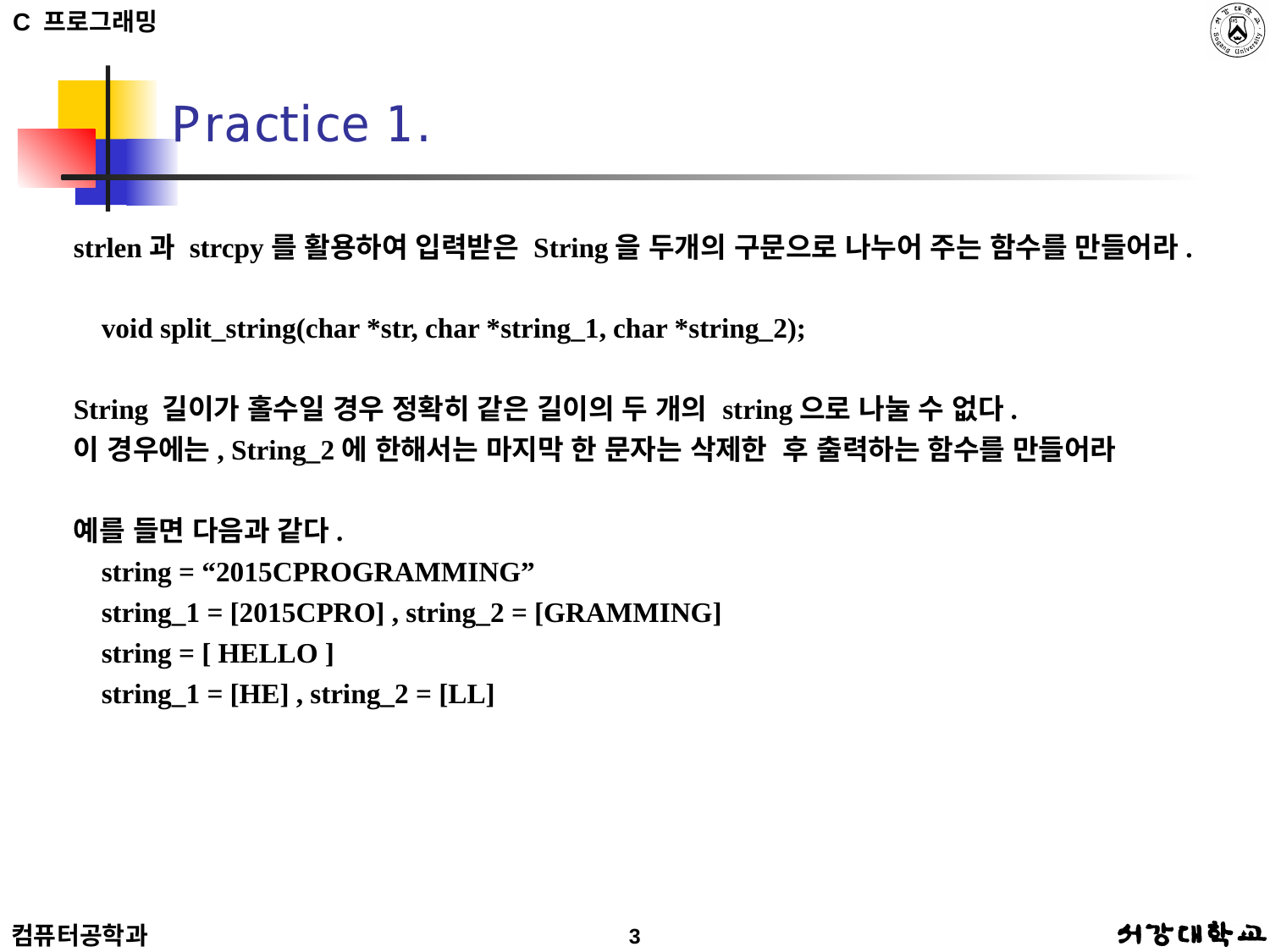

# Practice 1.
strlen과 strcpy를 활용하여 입력받은 String을 두개의 구문으로 나누어 주는 함수를 만들어라.

    void split_string(char *str, char *string_1, char *string_2);

String 길이가 홀수일 경우 정확히 같은 길이의 두 개의 string으로 나눌 수 없다.
이 경우에는, String_2에 한해서는 마지막 한 문자는 삭제한  후 출력하는 함수를 만들어라

예를 들면 다음과 같다.
    string = “2015CPROGRAMMING”
    string_1 = [2015CPRO] , string_2 = [GRAMMING]
    string = [ HELLO ]
    string_1 = [HE] , string_2 = [LL]
3